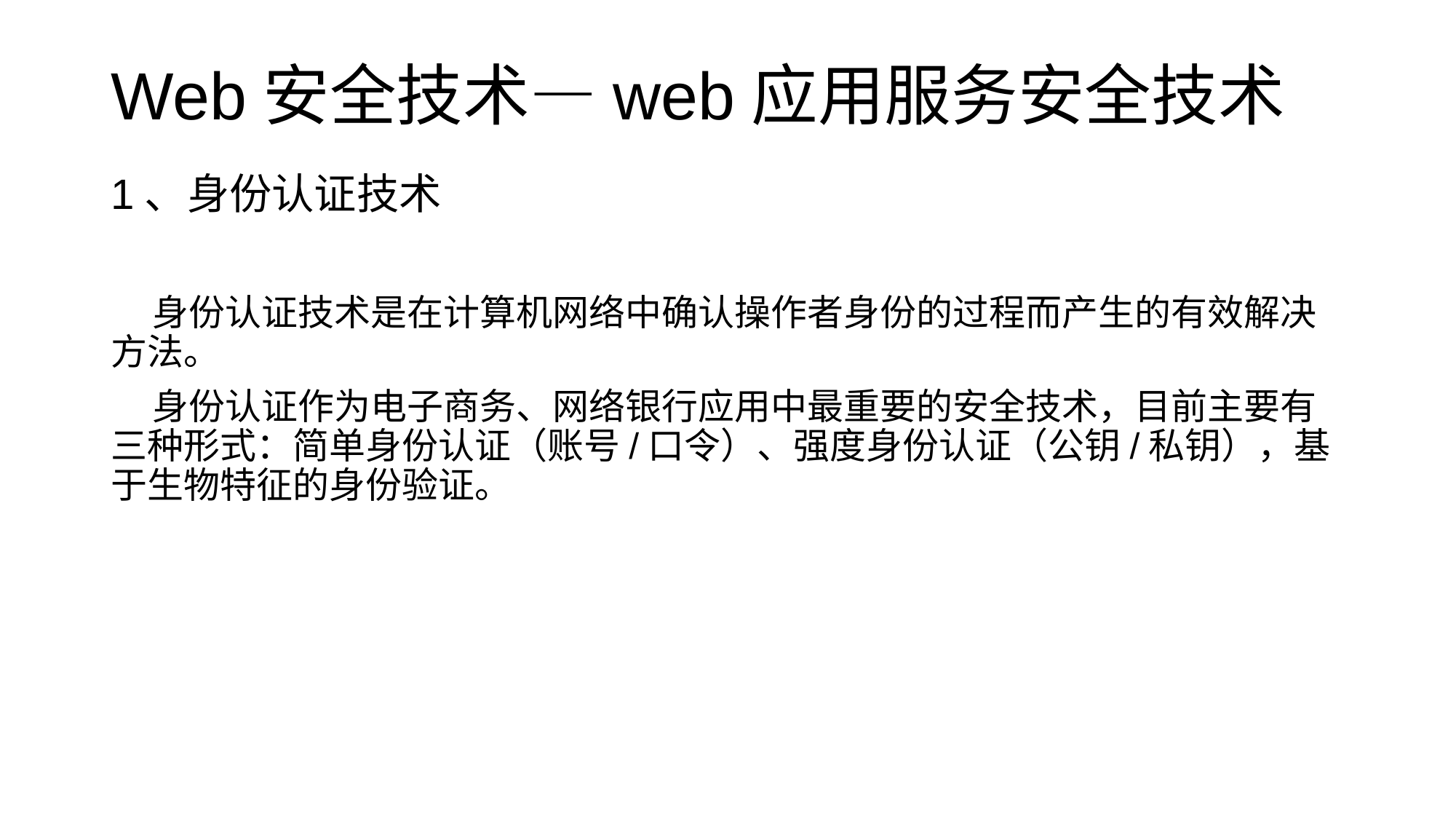

# Web安全技术—web应用服务安全技术
1、身份认证技术

    身份认证技术是在计算机网络中确认操作者身份的过程而产生的有效解决方法。
    身份认证作为电子商务、网络银行应用中最重要的安全技术，目前主要有三种形式：简单身份认证（账号/口令）、强度身份认证（公钥/私钥），基于生物特征的身份验证。